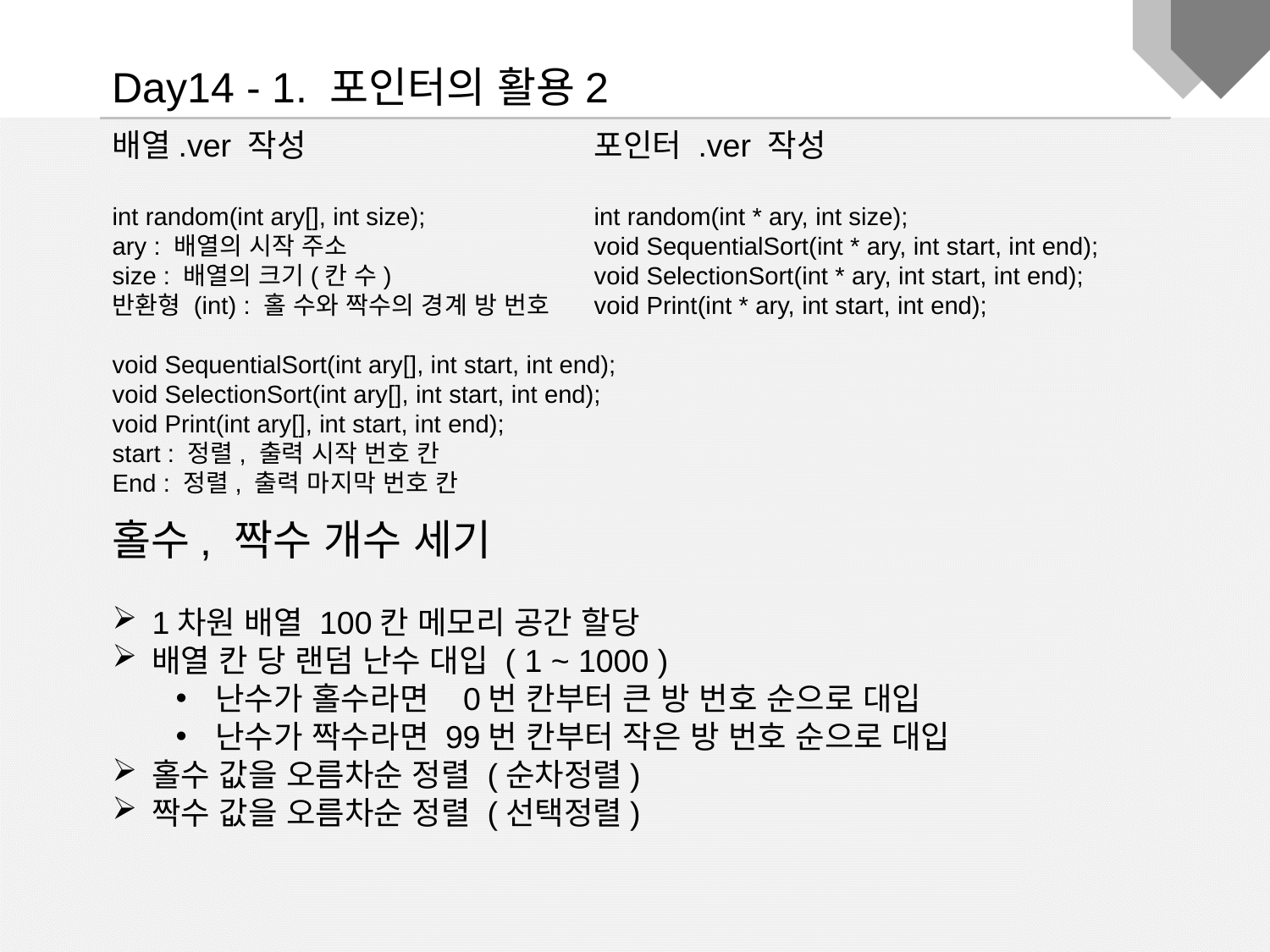

Day14 - 1. 포인터의 활용2
배열.ver 작성

int random(int ary[], int size);
ary : 배열의 시작 주소
size : 배열의 크기(칸 수)
반환형 (int) : 홀 수와 짝수의 경계 방 번호

void SequentialSort(int ary[], int start, int end);
void SelectionSort(int ary[], int start, int end);
void Print(int ary[], int start, int end);
start : 정렬, 출력 시작 번호 칸
End : 정렬, 출력 마지막 번호 칸
포인터 .ver 작성

int random(int * ary, int size);
void SequentialSort(int * ary, int start, int end);
void SelectionSort(int * ary, int start, int end);
void Print(int * ary, int start, int end);
홀수, 짝수 개수 세기

1차원 배열 100칸 메모리 공간 할당
배열 칸 당 랜덤 난수 대입 ( 1 ~ 1000 )
난수가 홀수라면   0번 칸부터 큰 방 번호 순으로 대입
난수가 짝수라면 99번 칸부터 작은 방 번호 순으로 대입
홀수 값을 오름차순 정렬 (순차정렬)
짝수 값을 오름차순 정렬 (선택정렬)